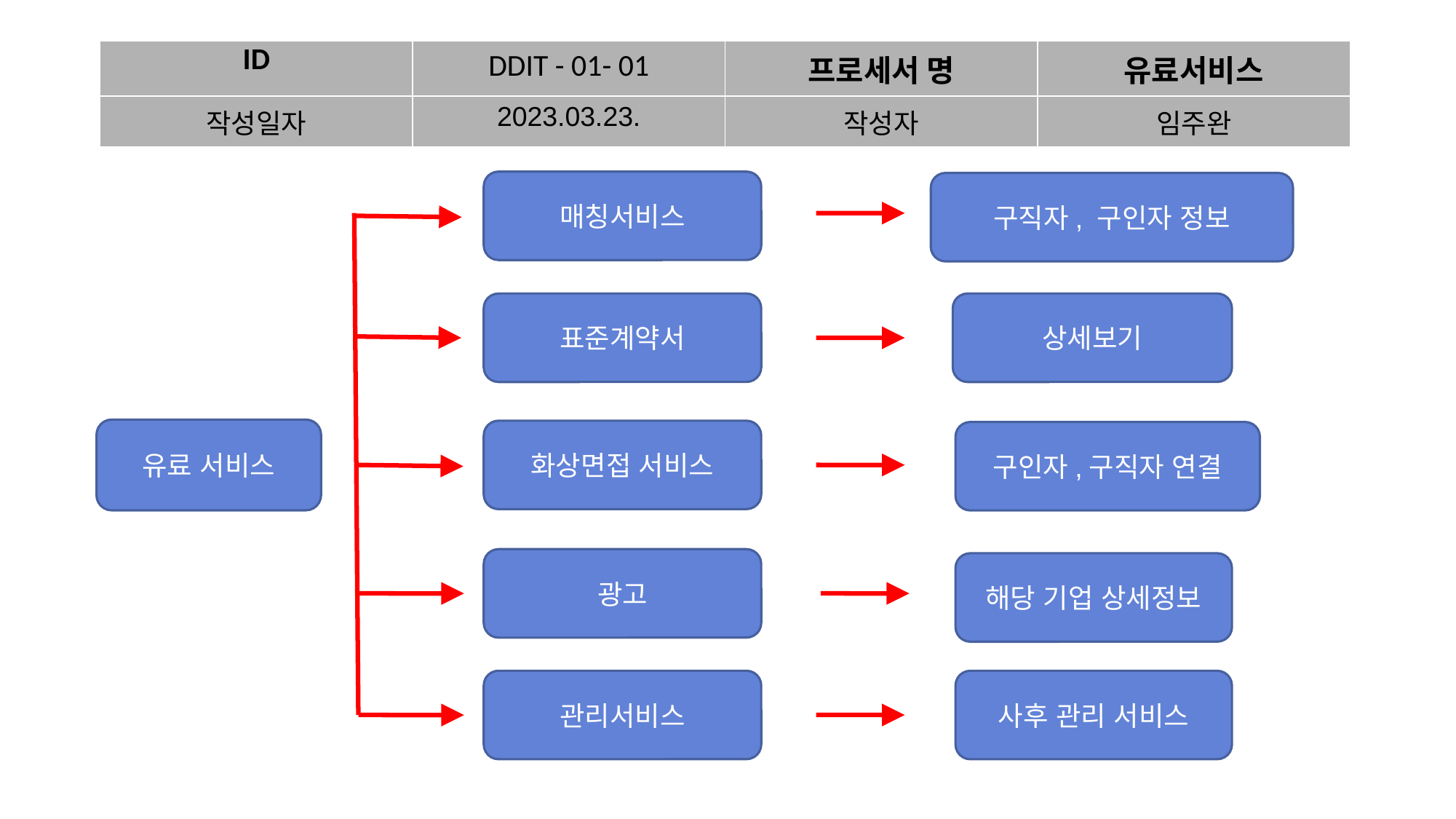

| ID | DDIT - 01- 01 | 프로세서 명 | 유료서비스 |
| --- | --- | --- | --- |
| 작성일자 | 2023.03.23. | 작성자 | 임주완 |
매칭서비스
구직자, 구인자 정보
표준계약서
상세보기
유료 서비스
화상면접 서비스
구인자,구직자 연결
광고
해당 기업 상세정보
관리서비스
사후 관리 서비스